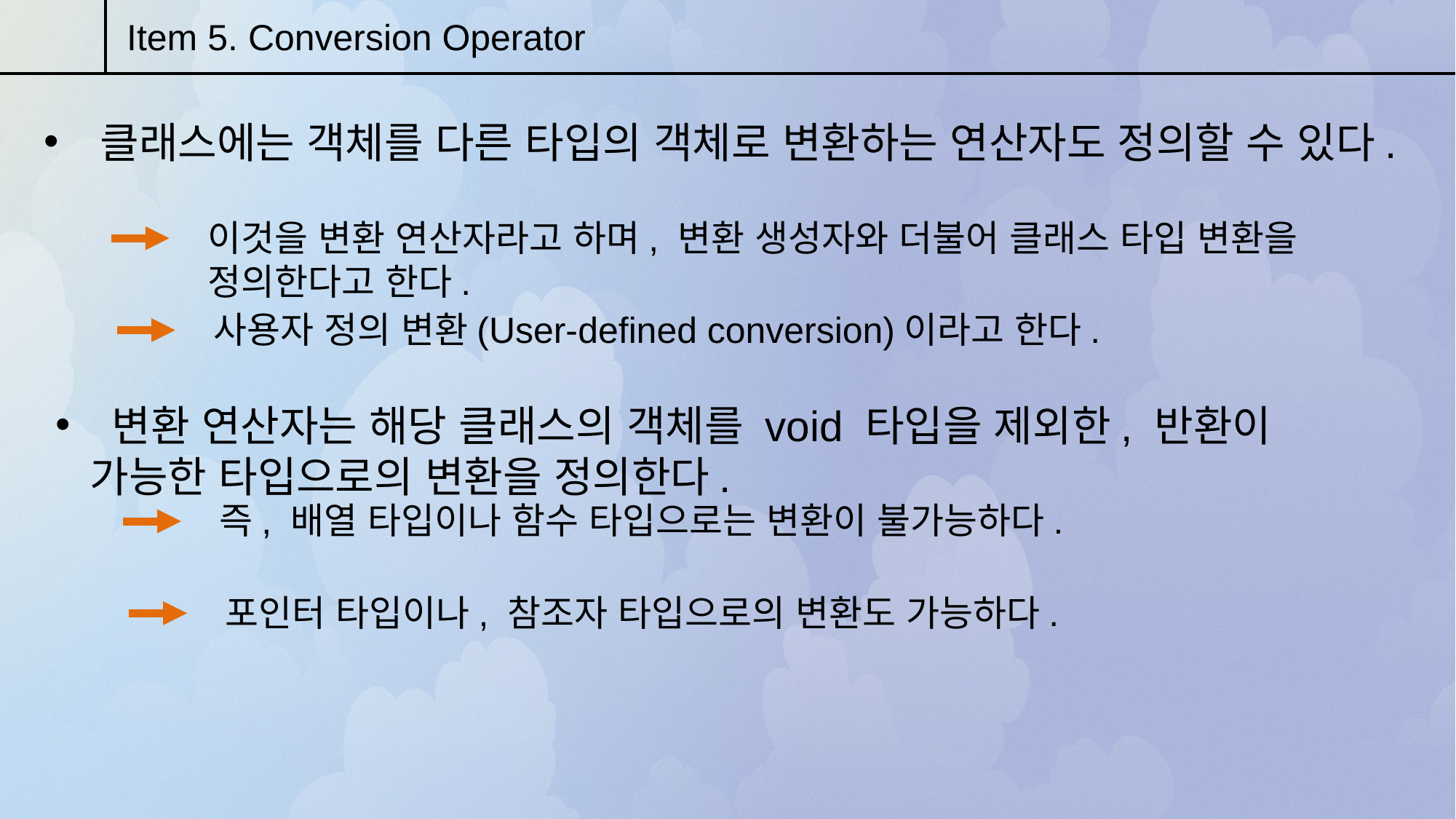

Item 5. Conversion Operator
 클래스에는 객체를 다른 타입의 객체로 변환하는 연산자도 정의할 수 있다.
이것을 변환 연산자라고 하며, 변환 생성자와 더불어 클래스 타입 변환을 정의한다고 한다.
사용자 정의 변환(User-defined conversion)이라고 한다.
 변환 연산자는 해당 클래스의 객체를 void 타입을 제외한, 반환이 가능한 타입으로의 변환을 정의한다.
즉, 배열 타입이나 함수 타입으로는 변환이 불가능하다.
포인터 타입이나, 참조자 타입으로의 변환도 가능하다.